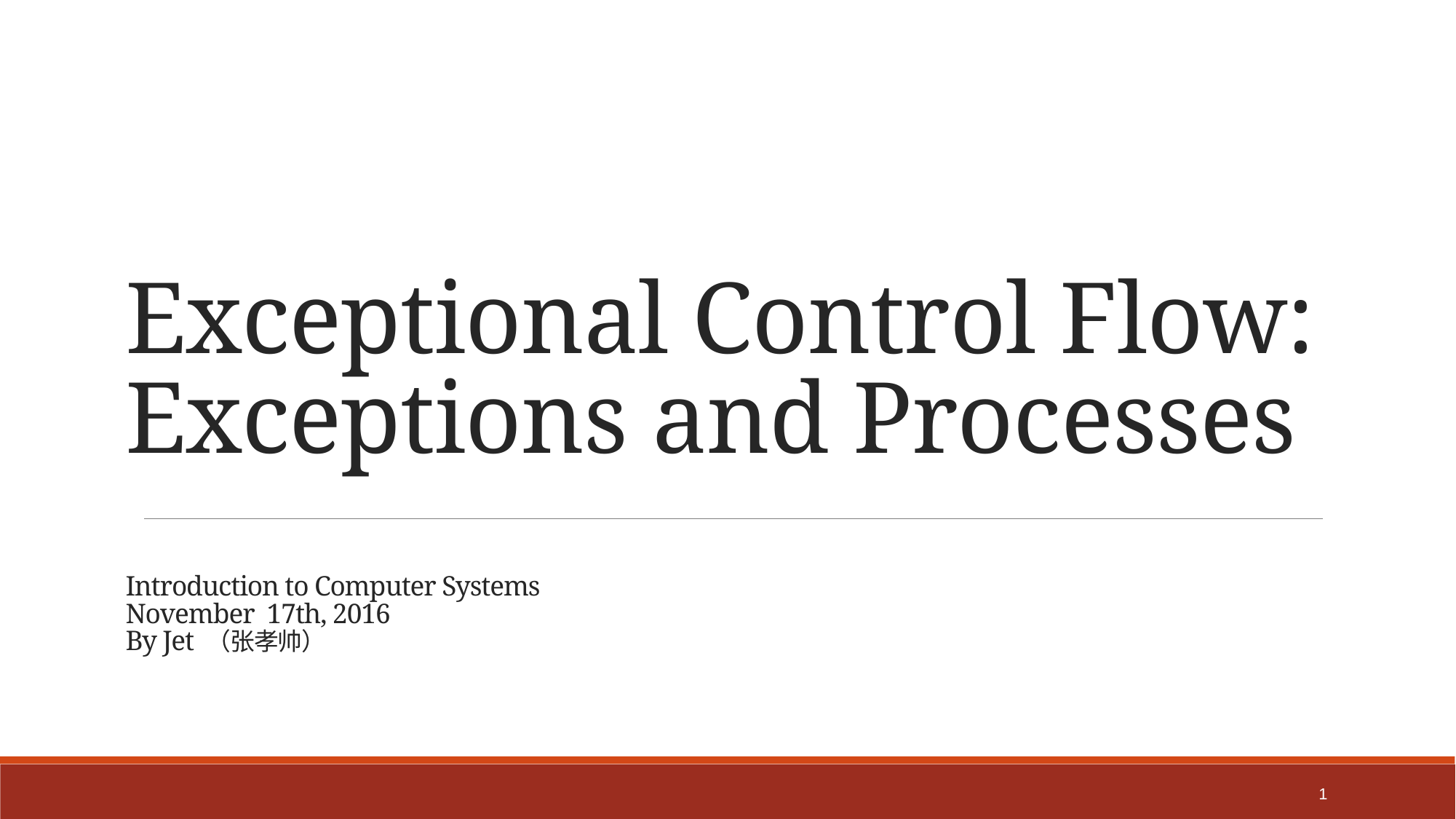

# Exceptional Control Flow: Exceptions and Processes Introduction to Computer Systems November  17th, 2016 By Jet （张孝帅）
1